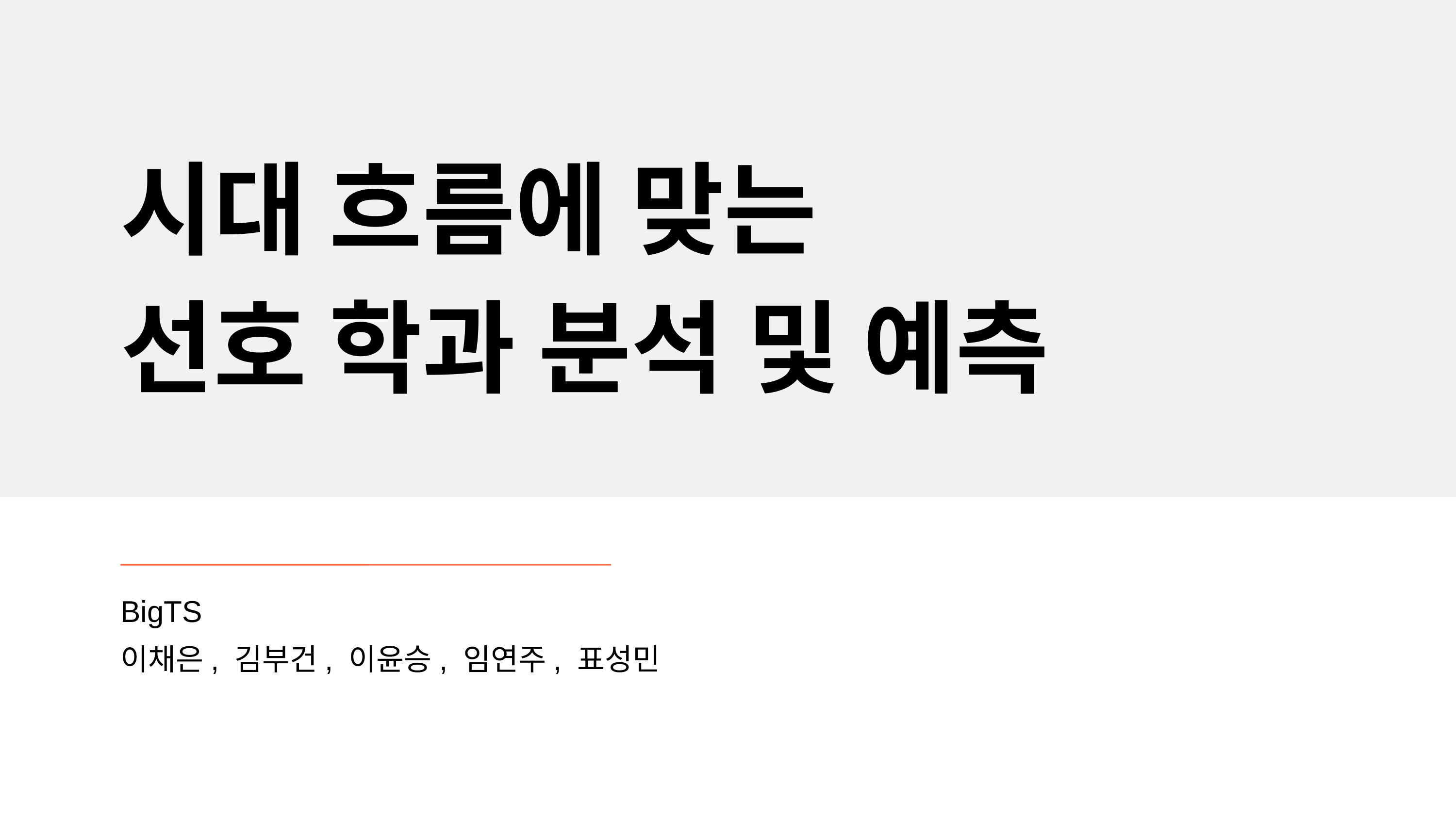

시대 흐름에 맞는
선호 학과 분석 및 예측

BigTS
이채은, 김부건, 이윤승, 임연주, 표성민